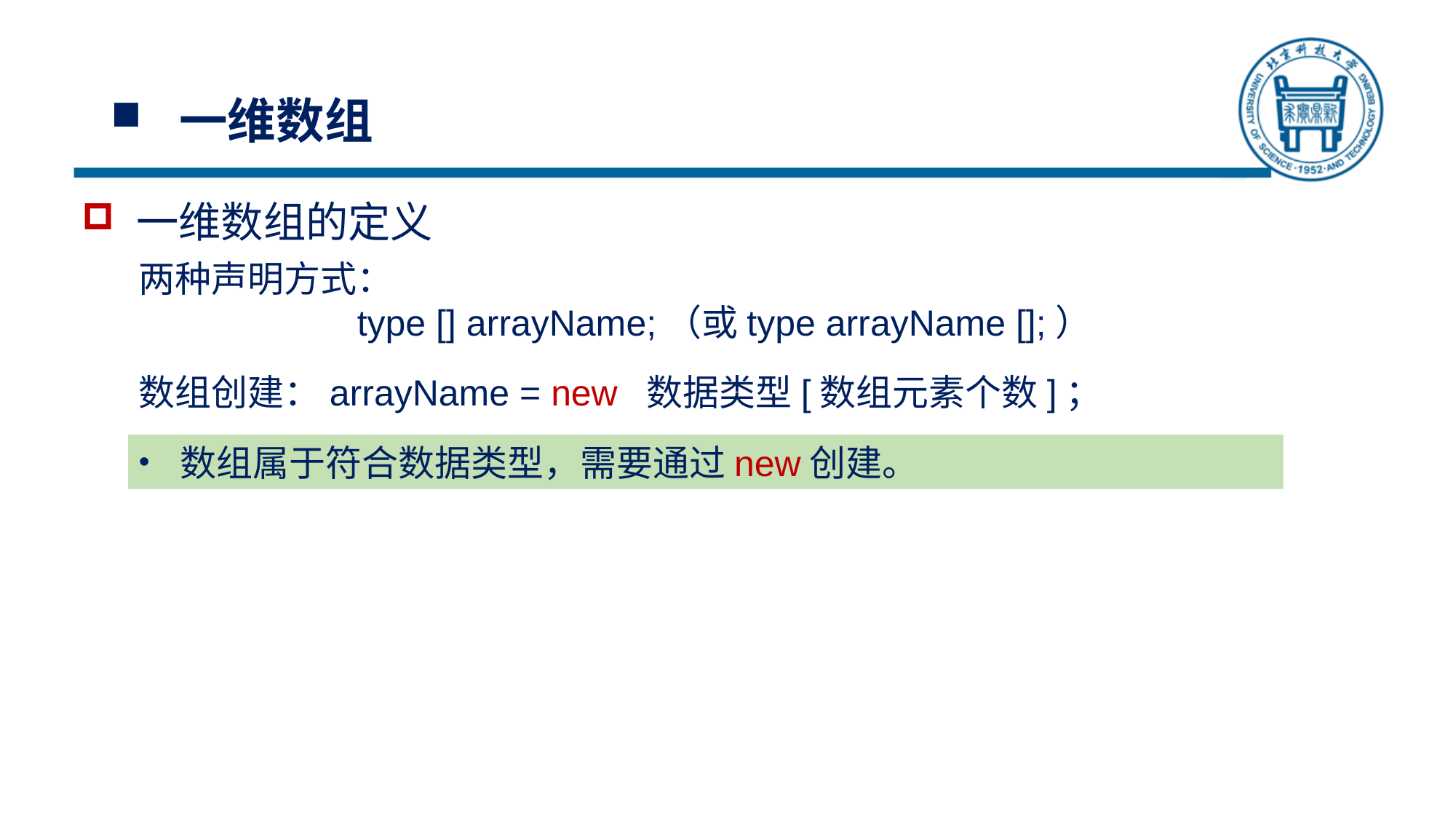

# 一维数组
一维数组的定义
两种声明方式：
		type [] arrayName;（或type arrayName [];）
数组创建：arrayName = new  数据类型[数组元素个数]；
数组属于符合数据类型，需要通过new创建。